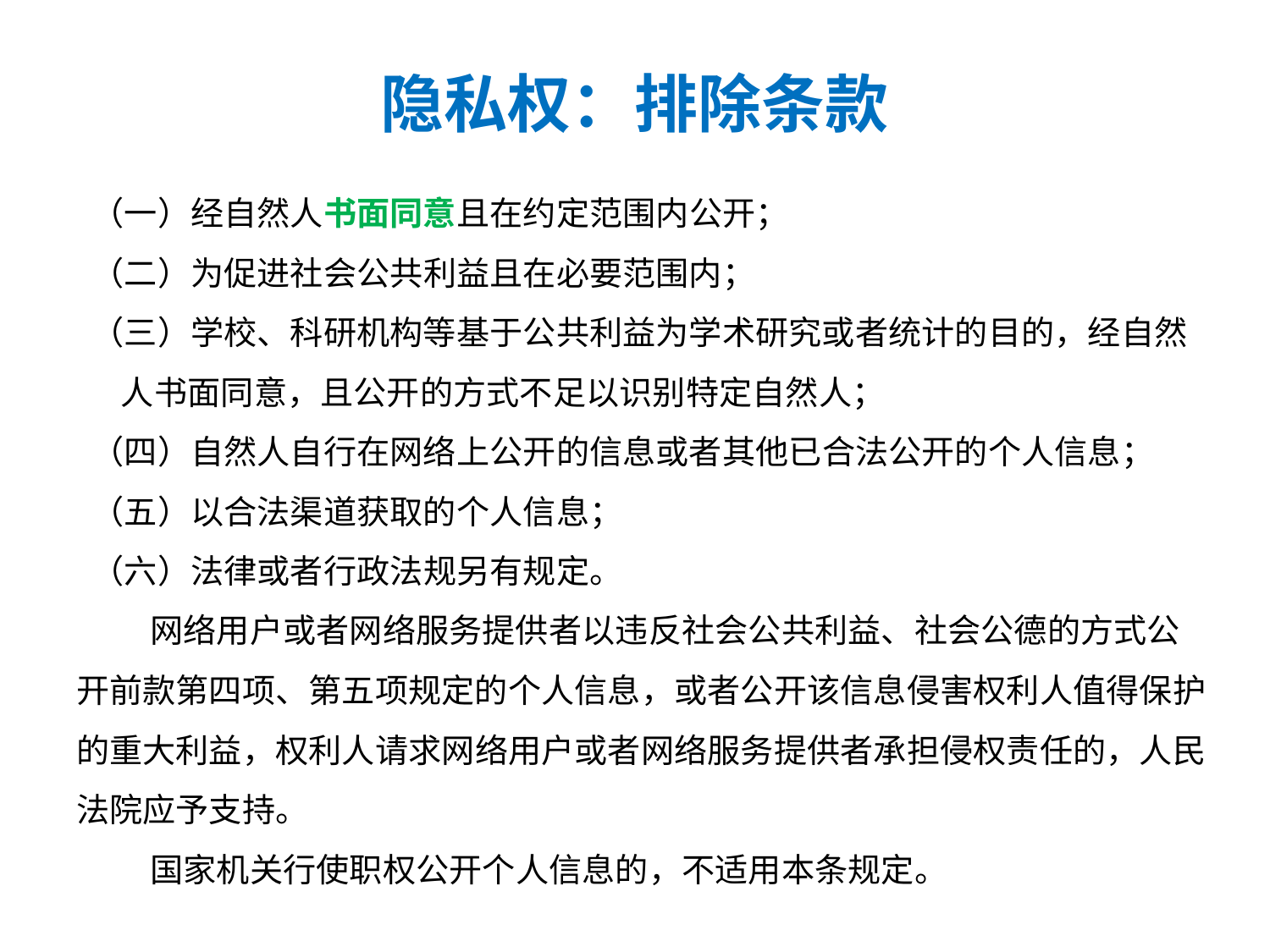

# 隐私权：排除条款
 （一）经自然人书面同意且在约定范围内公开；
 （二）为促进社会公共利益且在必要范围内；
 （三）学校、科研机构等基于公共利益为学术研究或者统计的目的，经自然人书面同意，且公开的方式不足以识别特定自然人；
 （四）自然人自行在网络上公开的信息或者其他已合法公开的个人信息；
 （五）以合法渠道获取的个人信息；
 （六）法律或者行政法规另有规定。
         网络用户或者网络服务提供者以违反社会公共利益、社会公德的方式公开前款第四项、第五项规定的个人信息，或者公开该信息侵害权利人值得保护的重大利益，权利人请求网络用户或者网络服务提供者承担侵权责任的，人民法院应予支持。
         国家机关行使职权公开个人信息的，不适用本条规定。